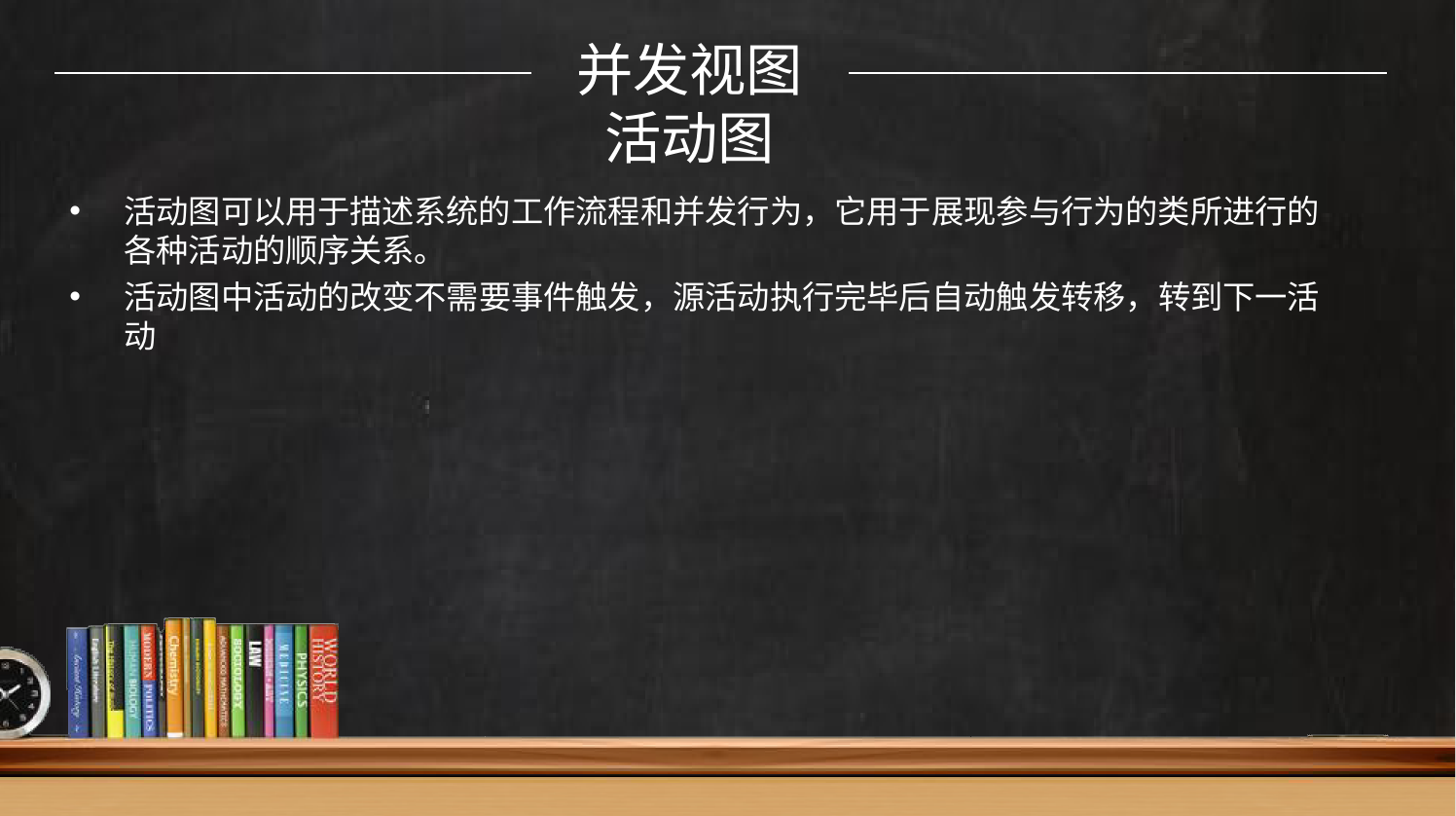

# 并发视图
活动图

活动图可以用于描述系统的工作流程和并发行为，它用于展现参与行为的类所进行的
各种活动的顺序关系。
活动图中活动的改变不需要事件触发，源活动执行完毕后自动触发转移，转到下一活
动